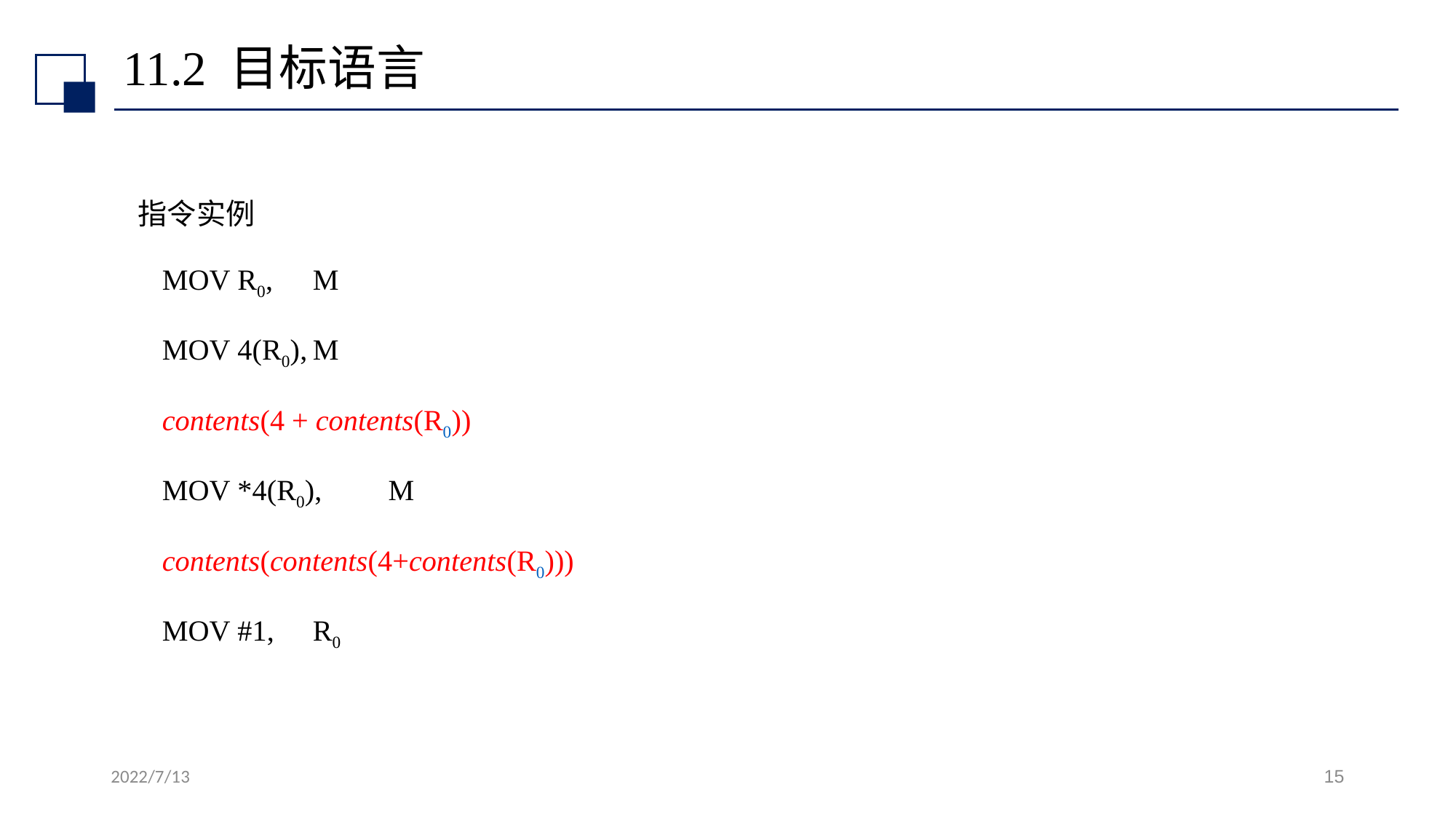

# 11.2 目标语言
指令实例
	MOV	R0,		M
	MOV	4(R0),		M
	contents(4 + contents(R0))
	MOV	*4(R0),		M
	contents(contents(4+contents(R0)))
	MOV	#1,		R0
2022/7/13
15